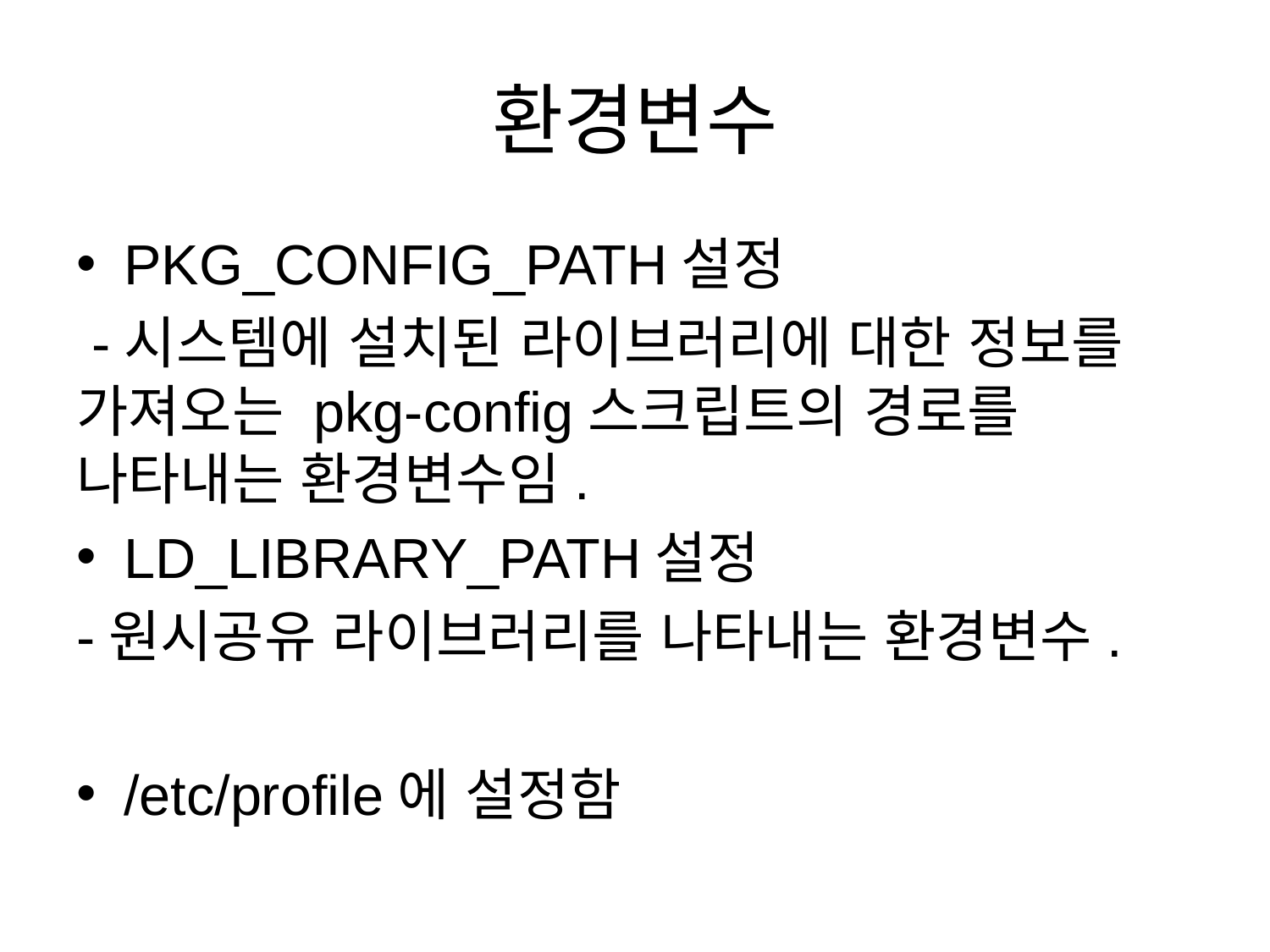

# 환경변수
PKG_CONFIG_PATH설정
 -시스템에 설치된 라이브러리에 대한 정보를 가져오는 pkg-config스크립트의 경로를 나타내는 환경변수임.
LD_LIBRARY_PATH설정
-원시공유 라이브러리를 나타내는 환경변수.

/etc/profile에 설정함